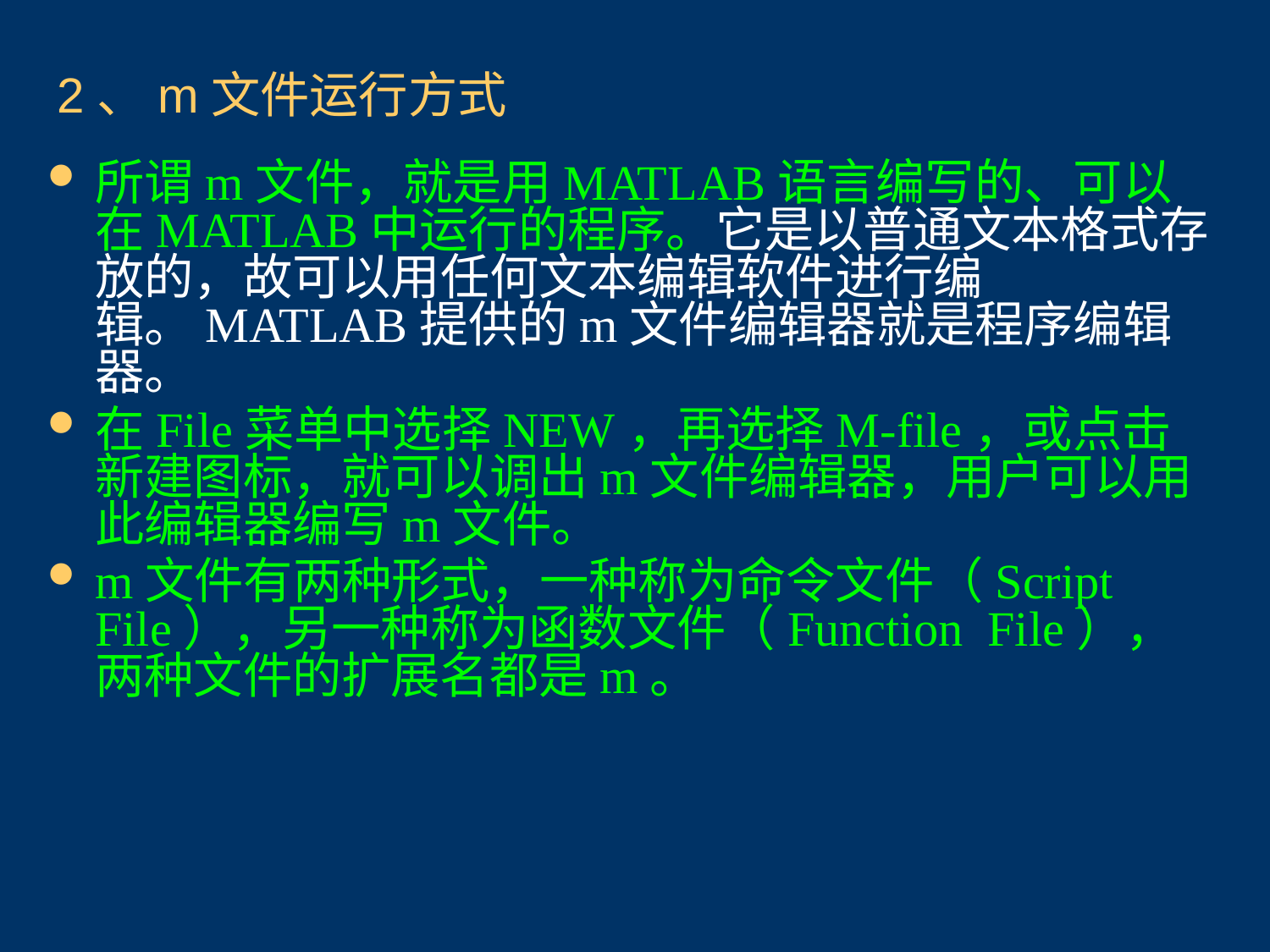

2、m文件运行方式
所谓m文件，就是用MATLAB语言编写的、可以在MATLAB中运行的程序。它是以普通文本格式存放的，故可以用任何文本编辑软件进行编辑。MATLAB提供的m文件编辑器就是程序编辑器。
在File菜单中选择NEW，再选择M-file，或点击新建图标，就可以调出m文件编辑器，用户可以用此编辑器编写m文件。
m文件有两种形式，一种称为命令文件（Script File），另一种称为函数文件（Function  File），两种文件的扩展名都是m。